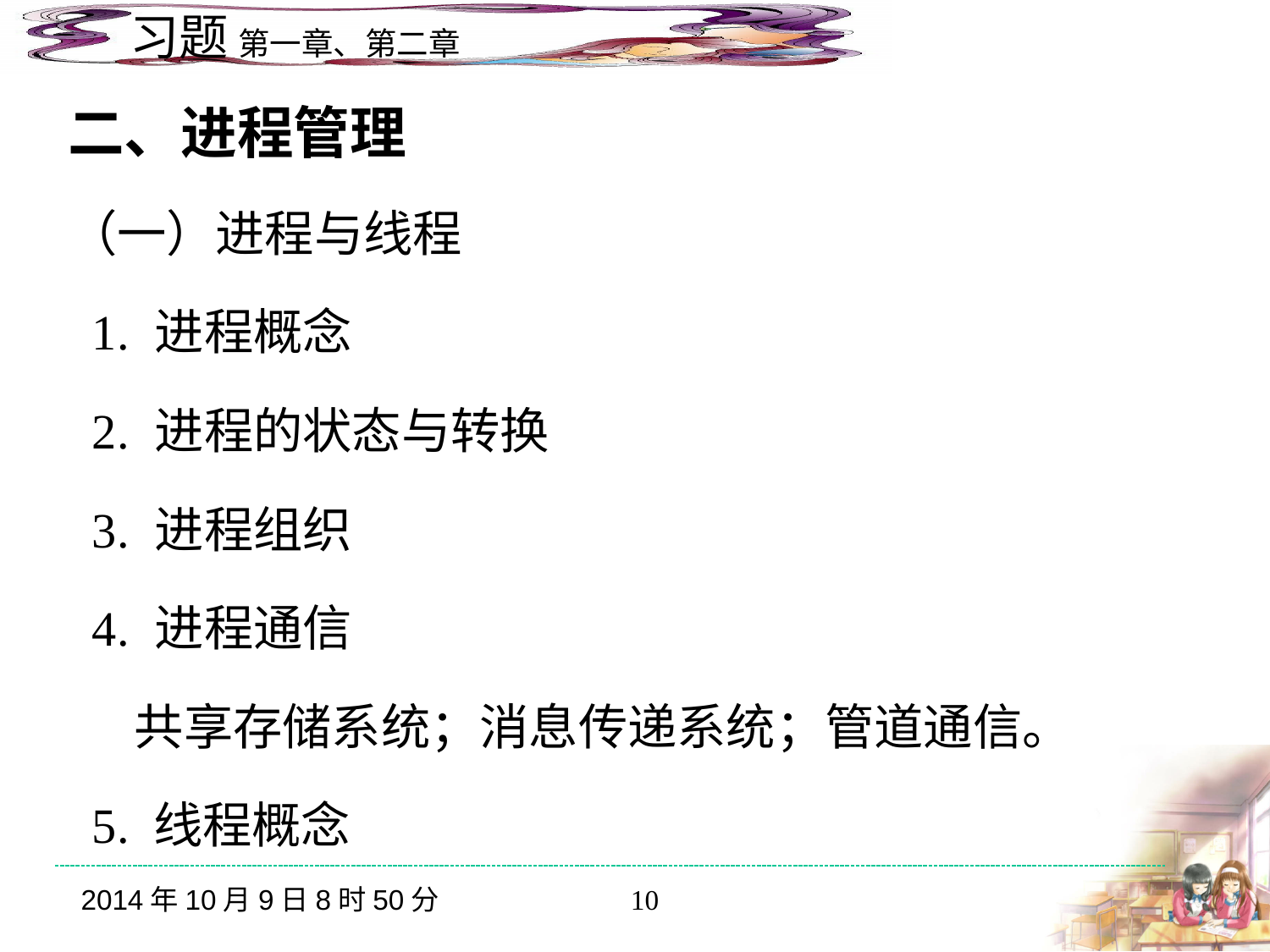

二、进程管理
（一）进程与线程
  1. 进程概念
  2. 进程的状态与转换
  3. 进程组织
  4. 进程通信
     共享存储系统；消息传递系统；管道通信。
  5. 线程概念

2014年10月9日8时50分
10